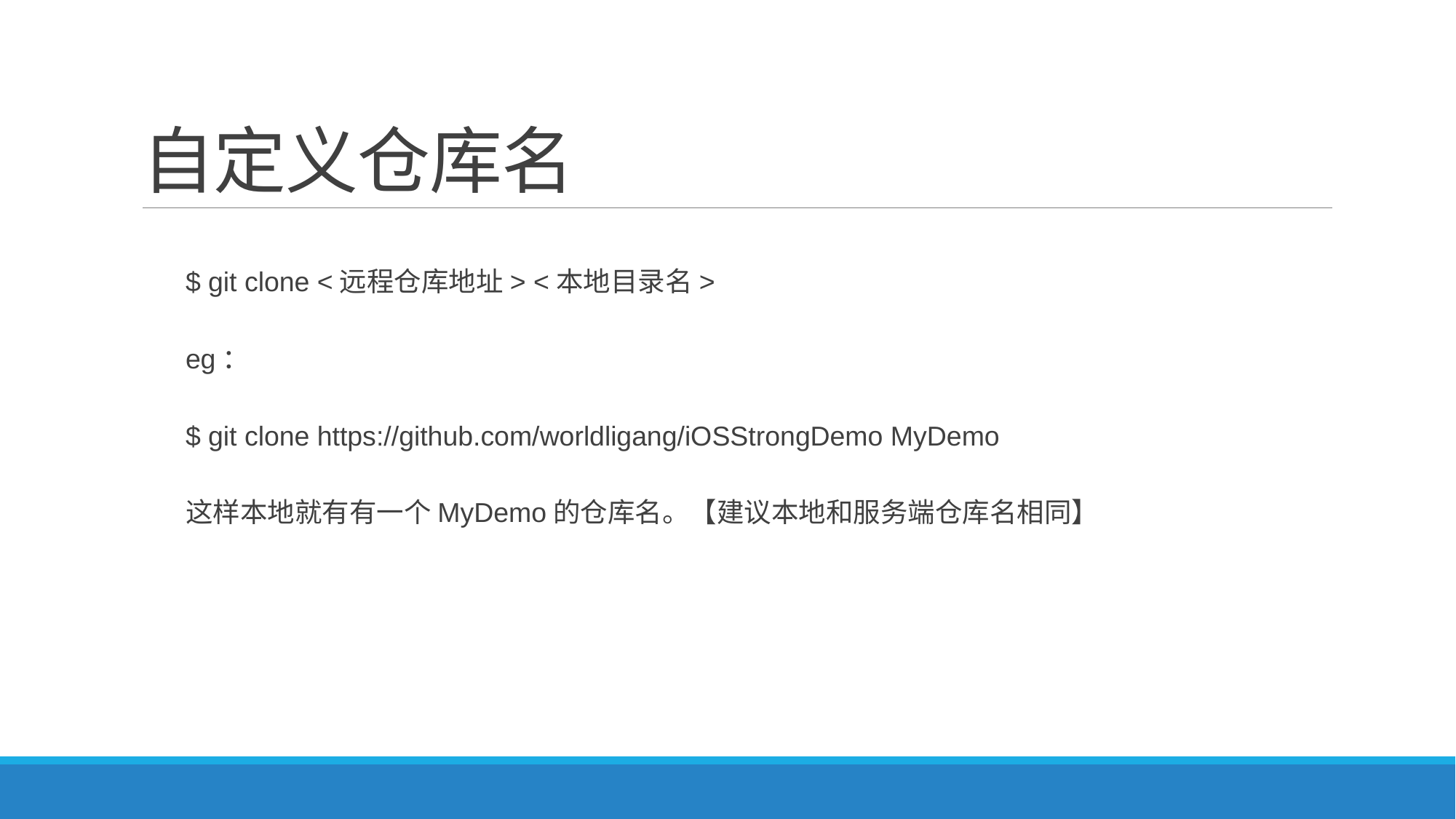

# 自定义仓库名

$ git clone <远程仓库地址> <本地目录名>

eg：

$ git clone https://github.com/worldligang/iOSStrongDemo MyDemo

这样本地就有有一个MyDemo的仓库名。【建议本地和服务端仓库名相同】